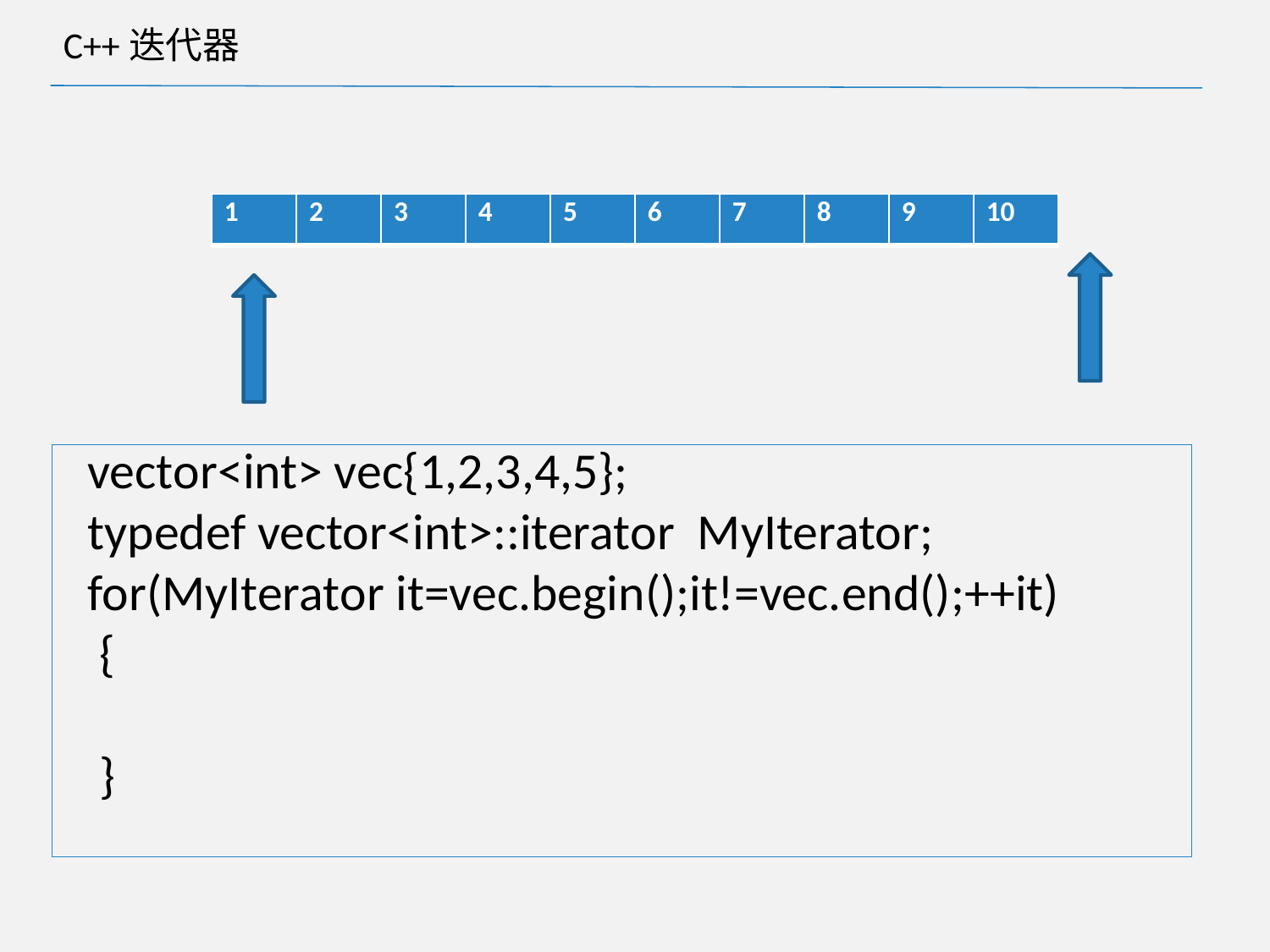

# C++迭代器
| 1 | 2 | 3 | 4 | 5 | 6 | 7 | 8 | 9 | 10 |
| --- | --- | --- | --- | --- | --- | --- | --- | --- | --- |

  vector<int> vec{1,2,3,4,5};
  typedef vector<int>::iterator  MyIterator;
  for(MyIterator it=vec.begin();it!=vec.end();++it)
   {

   }